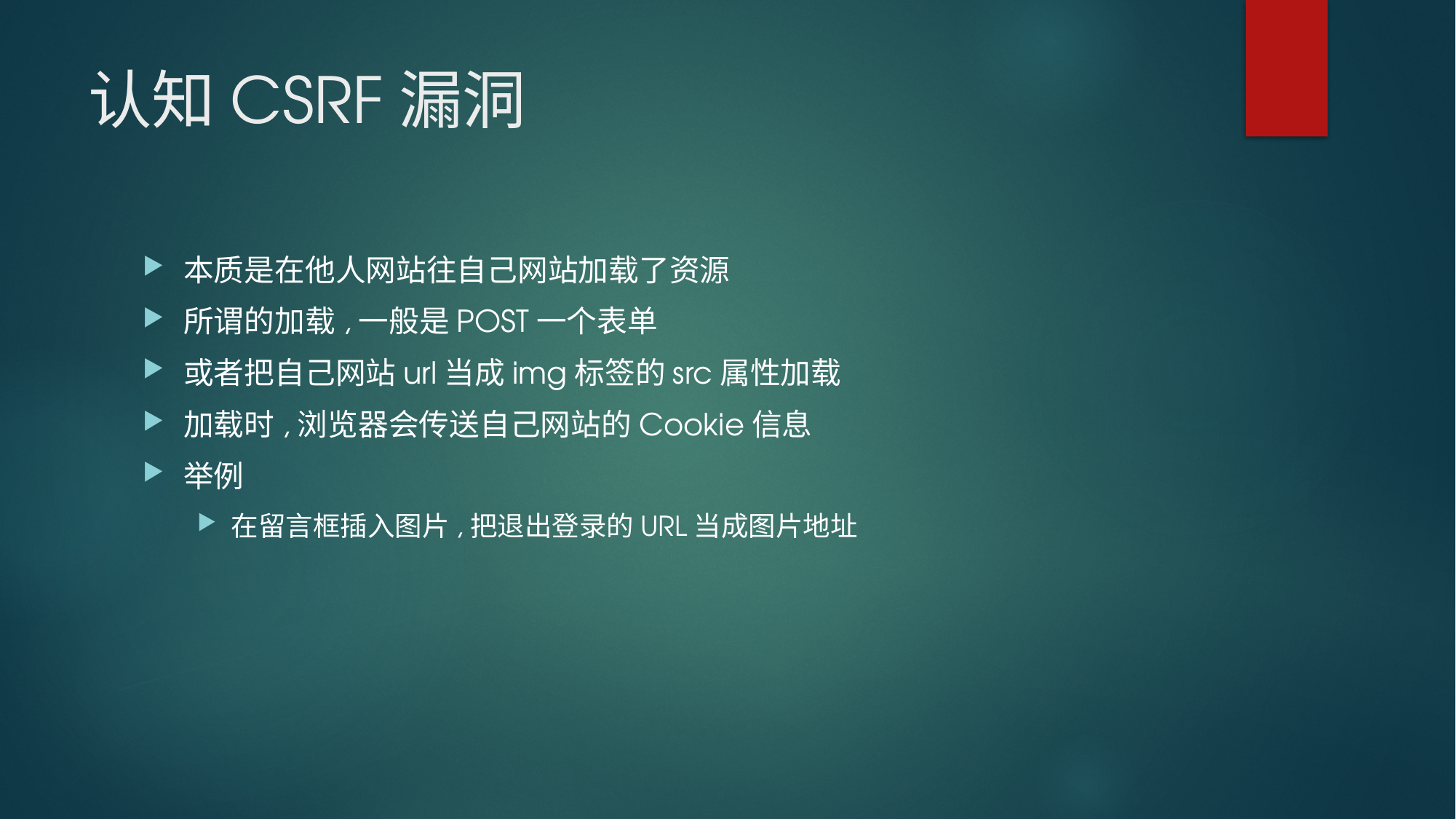

# 认知CSRF漏洞
本质是在他人网站往自己网站加载了资源
所谓的加载,一般是POST一个表单
或者把自己网站url当成img标签的src属性加载
加载时,浏览器会传送自己网站的Cookie信息
举例
在留言框插入图片,把退出登录的URL当成图片地址